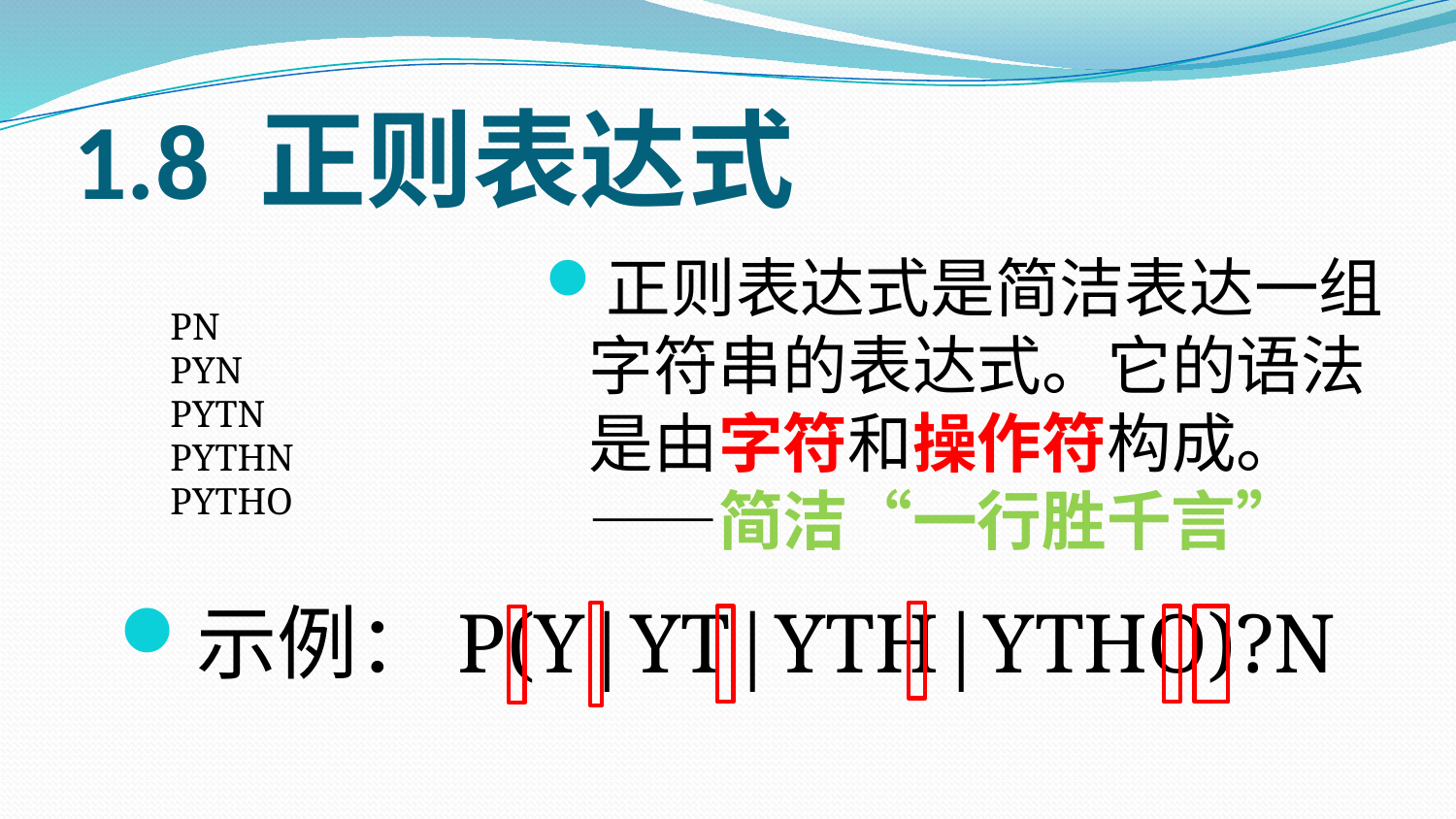

# 1.8 正则表达式
正则表达式是简洁表达一组字符串的表达式。它的语法是由字符和操作符构成。——简洁“一行胜千言”
PN
PYN
PYTN
PYTHN
PYTHO
示例：P(Y|YT|YTH|YTHO)?N